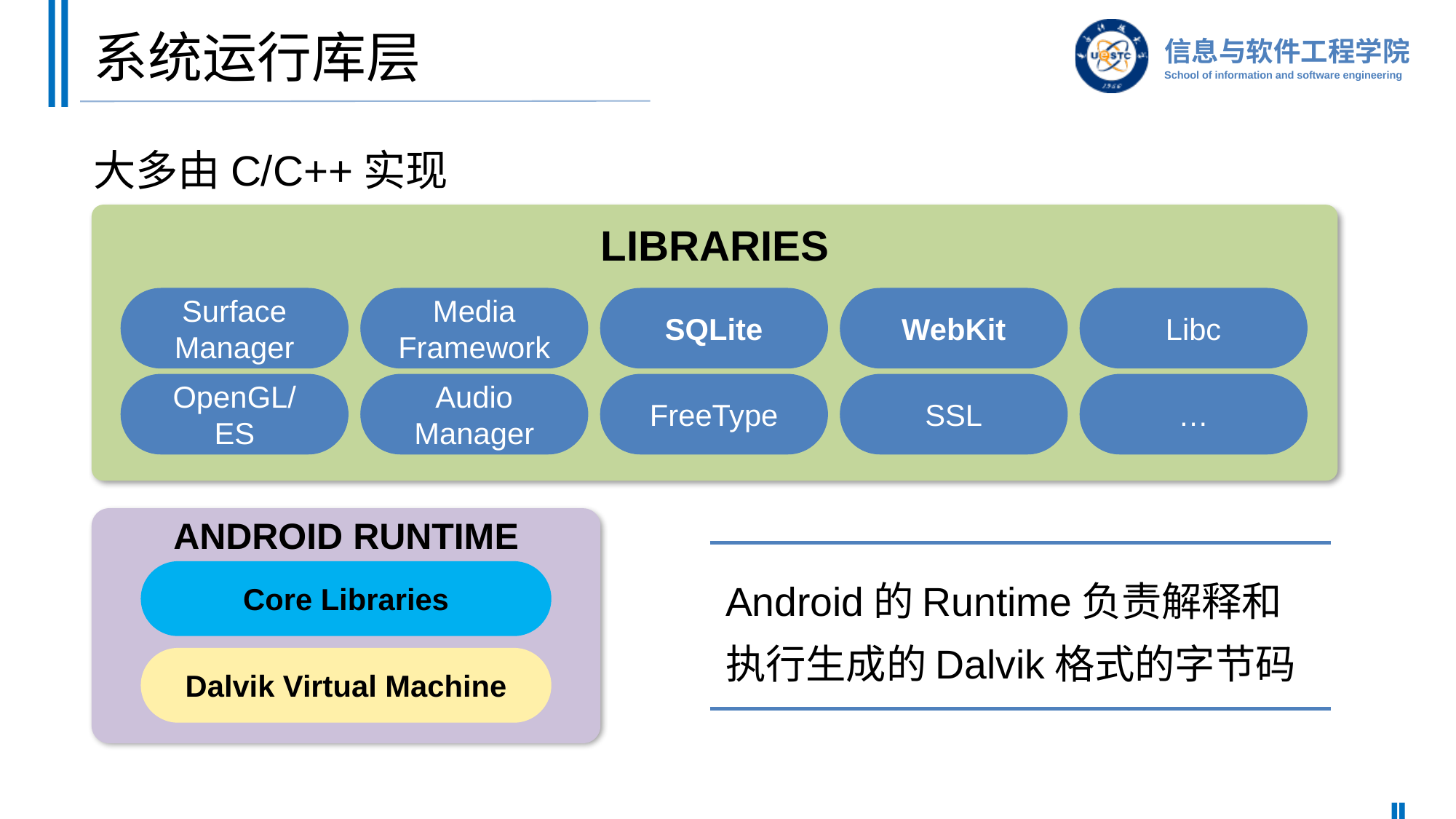

# 系统运行库层
大多由C/C++实现

LIBRARIES
Surface
Manager
Media
Framework
SQLite
WebKit
Libc
OpenGL/
ES
Audio
Manager
FreeType
SSL
…
ANDROID RUNTIME

Core Libraries
Dalvik Virtual Machine
Android的Runtime负责解释和执行生成的Dalvik格式的字节码